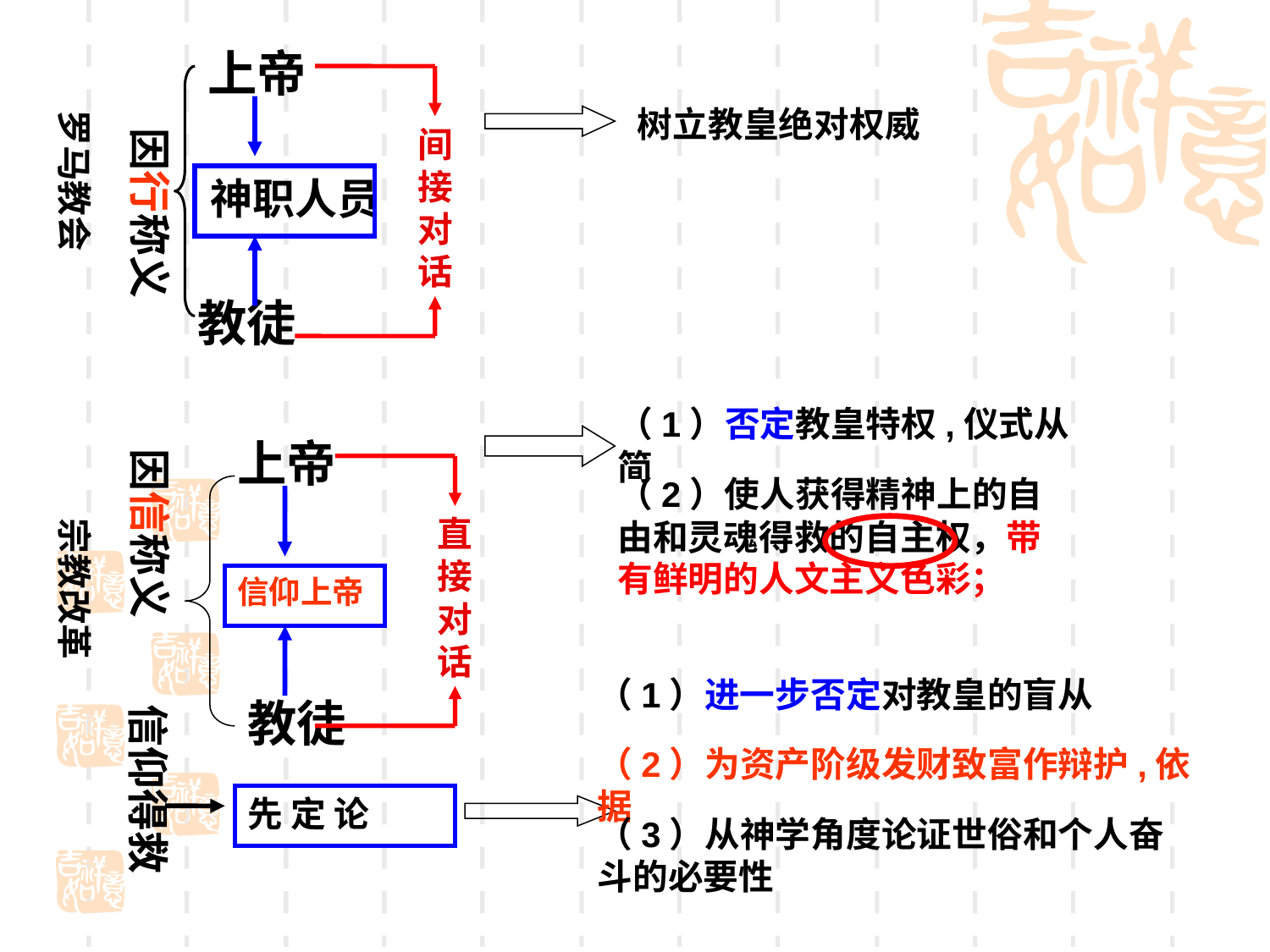

上帝

教徒

间接对话

罗马教会
因行称义

神职人员
树立教皇绝对权威

（1）否定教皇特权,仪式从简

（2）使人获得精神上的自由和灵魂得救的自主权，带有鲜明的人文主义色彩；

上帝

直接对话
教徒

因信称义
宗教改革
信仰得救

信仰上帝

（1）进一步否定对教皇的盲从
（2）为资产阶级发财致富作辩护,依据
先 定 论

（3）从神学角度论证世俗和个人奋斗的必要性